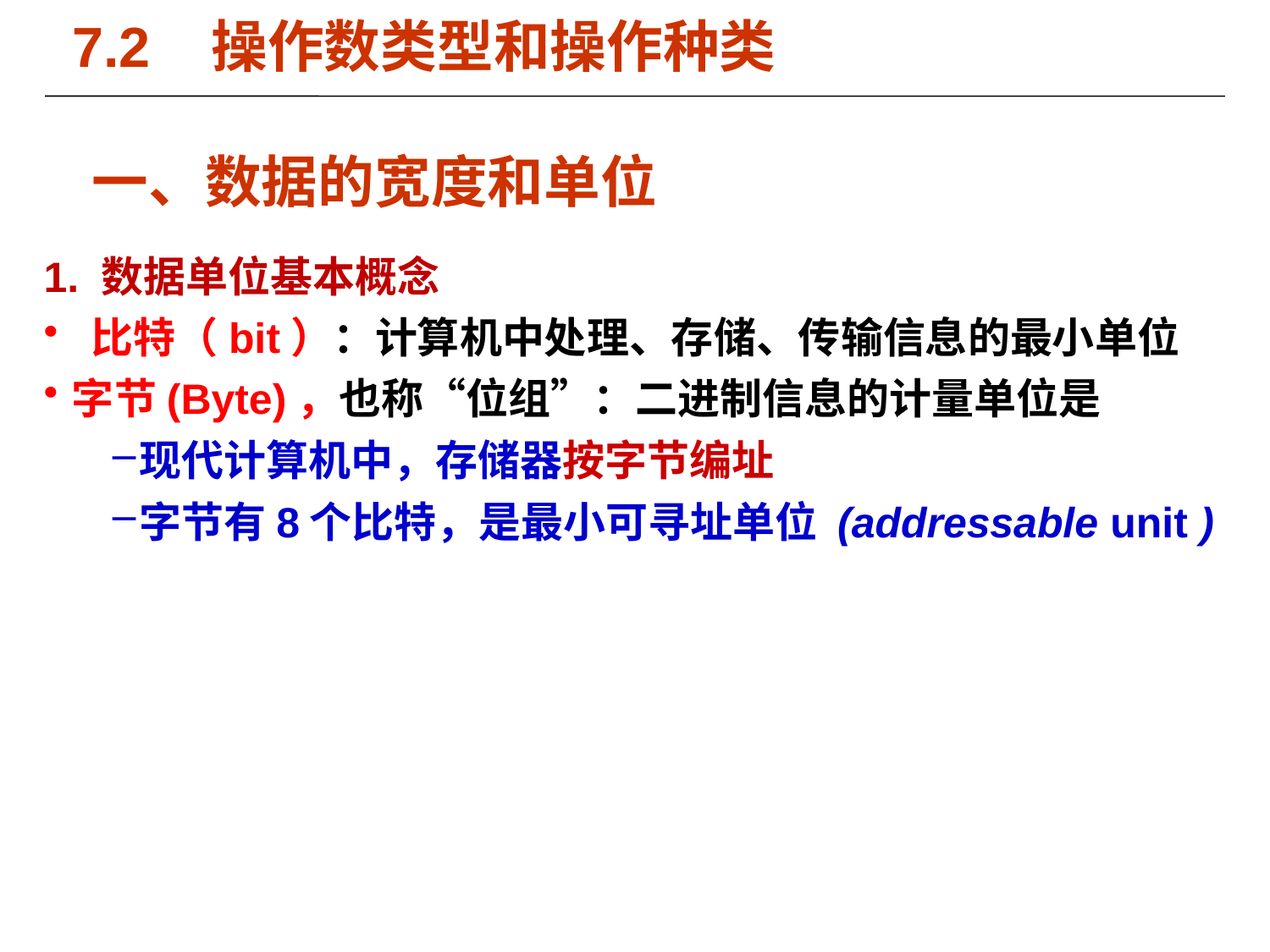

7.2   操作数类型和操作种类
一、数据的宽度和单位
1. 数据单位基本概念
比特（bit）：计算机中处理、存储、传输信息的最小单位
字节(Byte)，也称“位组”：二进制信息的计量单位是
现代计算机中，存储器按字节编址
字节有8个比特，是最小可寻址单位 (addressable unit )